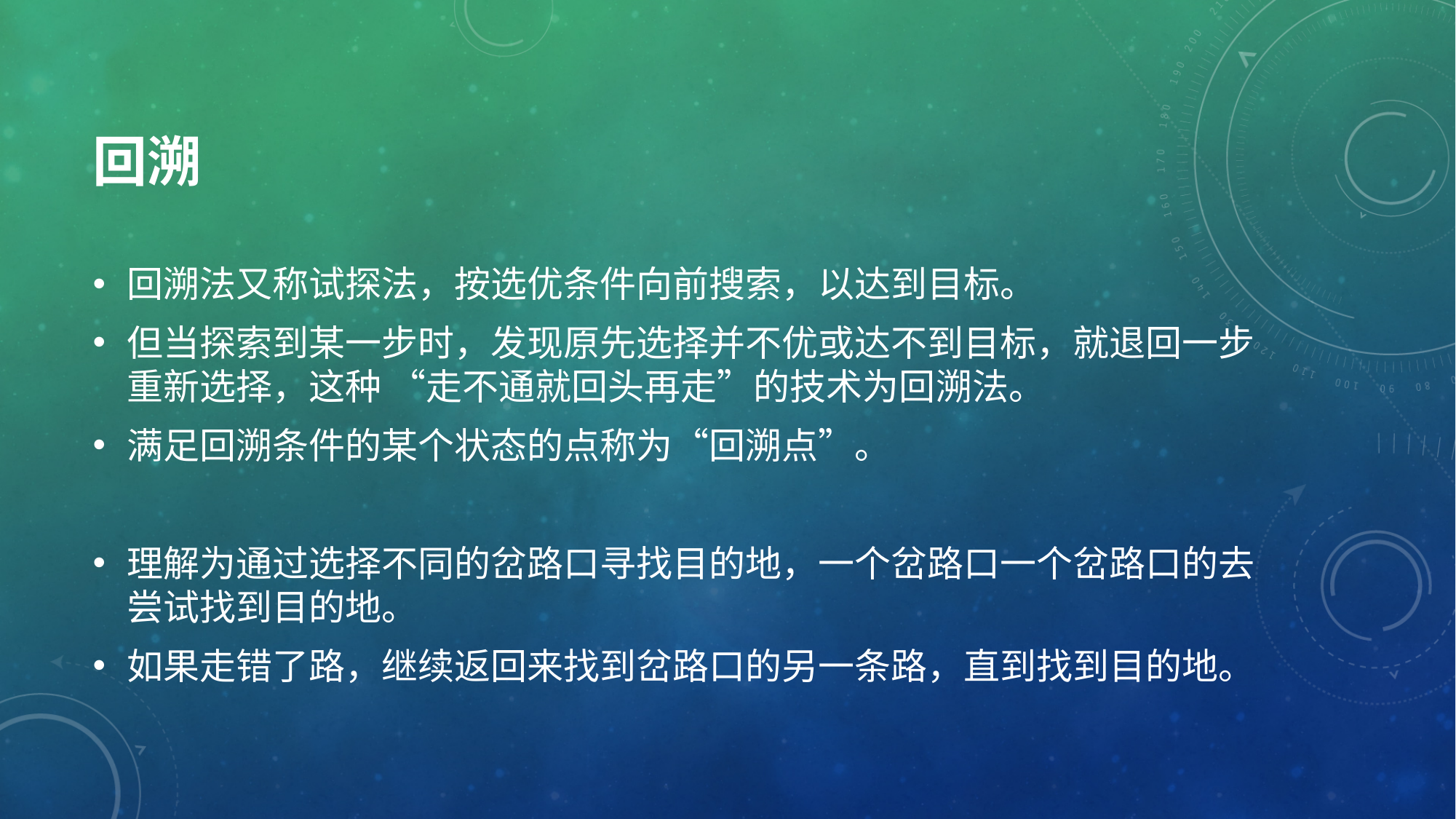

# 回溯
回溯法又称试探法，按选优条件向前搜索，以达到目标。
但当探索到某一步时，发现原先选择并不优或达不到目标，就退回一步重新选择，这种 “走不通就回头再走”的技术为回溯法。
满足回溯条件的某个状态的点称为“回溯点”。

理解为通过选择不同的岔路口寻找目的地，一个岔路口一个岔路口的去尝试找到目的地。
如果走错了路，继续返回来找到岔路口的另一条路，直到找到目的地。